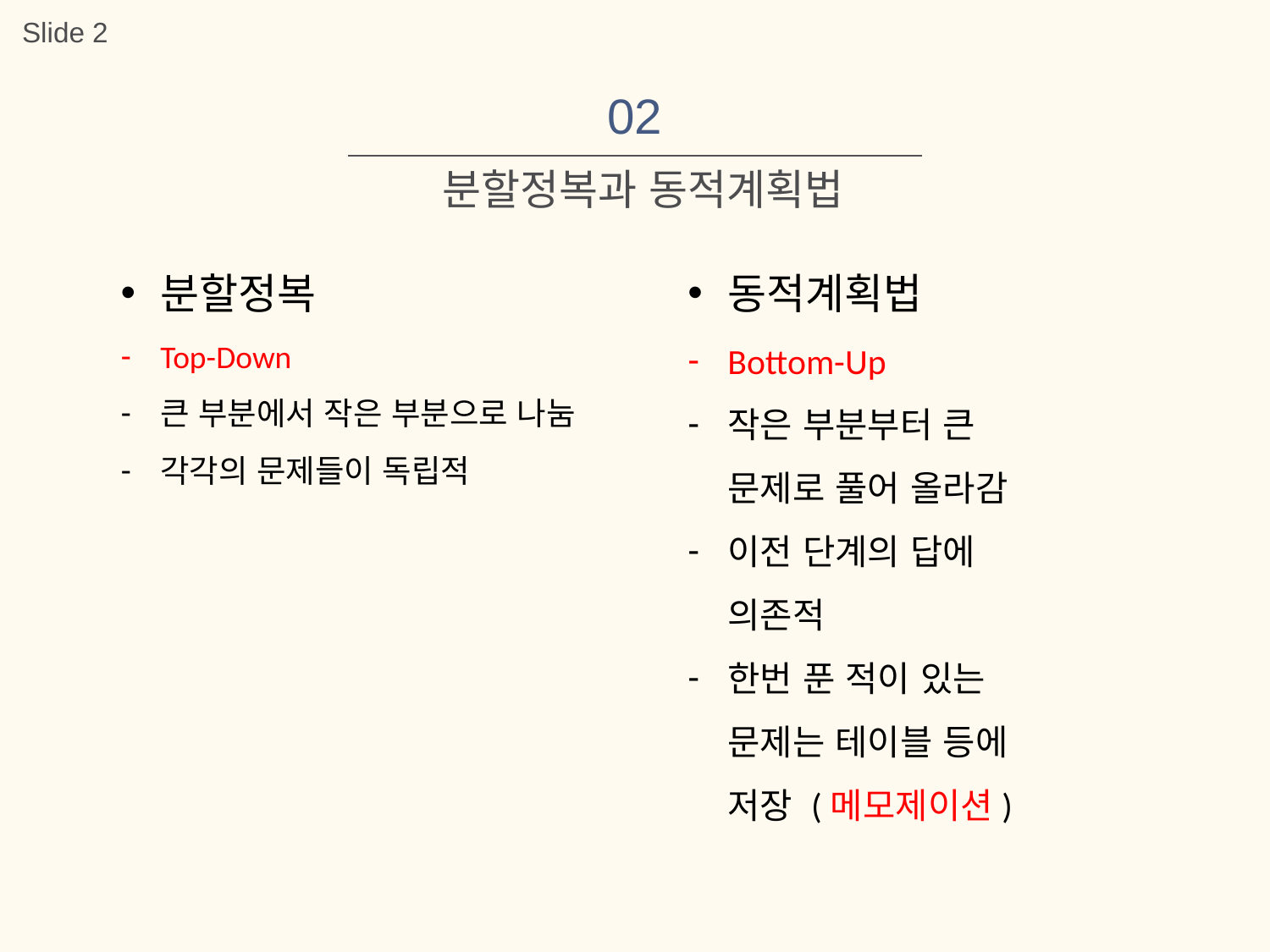

Slide 2
02

분할정복과 동적계획법

분할정복
Top-Down
큰 부분에서 작은 부분으로 나눔
각각의 문제들이 독립적

동적계획법
Bottom-Up
작은 부분부터 큰 문제로 풀어 올라감
이전 단계의 답에 의존적
한번 푼 적이 있는 문제는 테이블 등에 저장 (메모제이션)